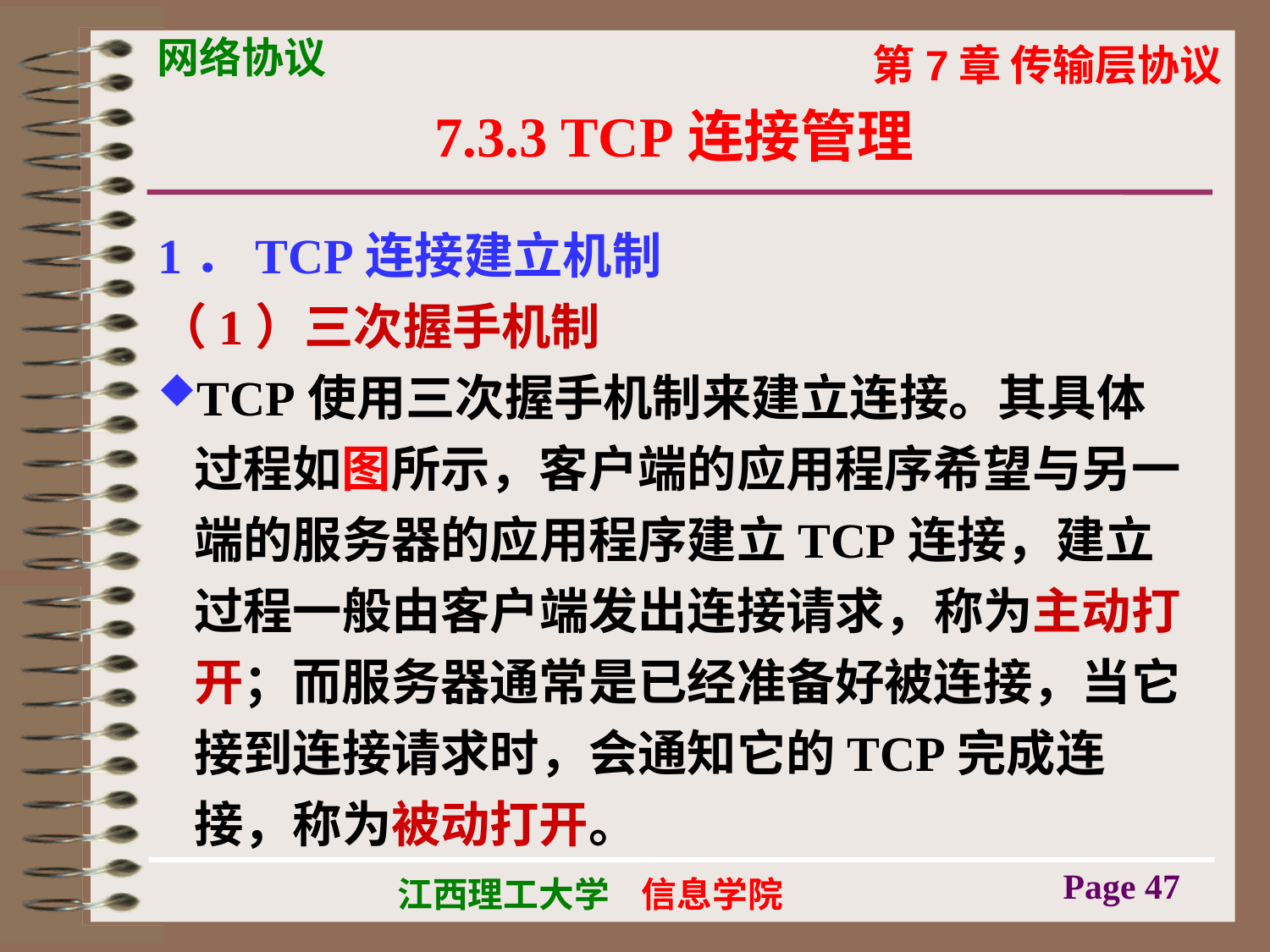

# 7.3.3 TCP连接管理
1．TCP连接建立机制
（1）三次握手机制
TCP使用三次握手机制来建立连接。其具体过程如图所示，客户端的应用程序希望与另一端的服务器的应用程序建立TCP连接，建立过程一般由客户端发出连接请求，称为主动打开；而服务器通常是已经准备好被连接，当它接到连接请求时，会通知它的TCP完成连接，称为被动打开。
Page 47